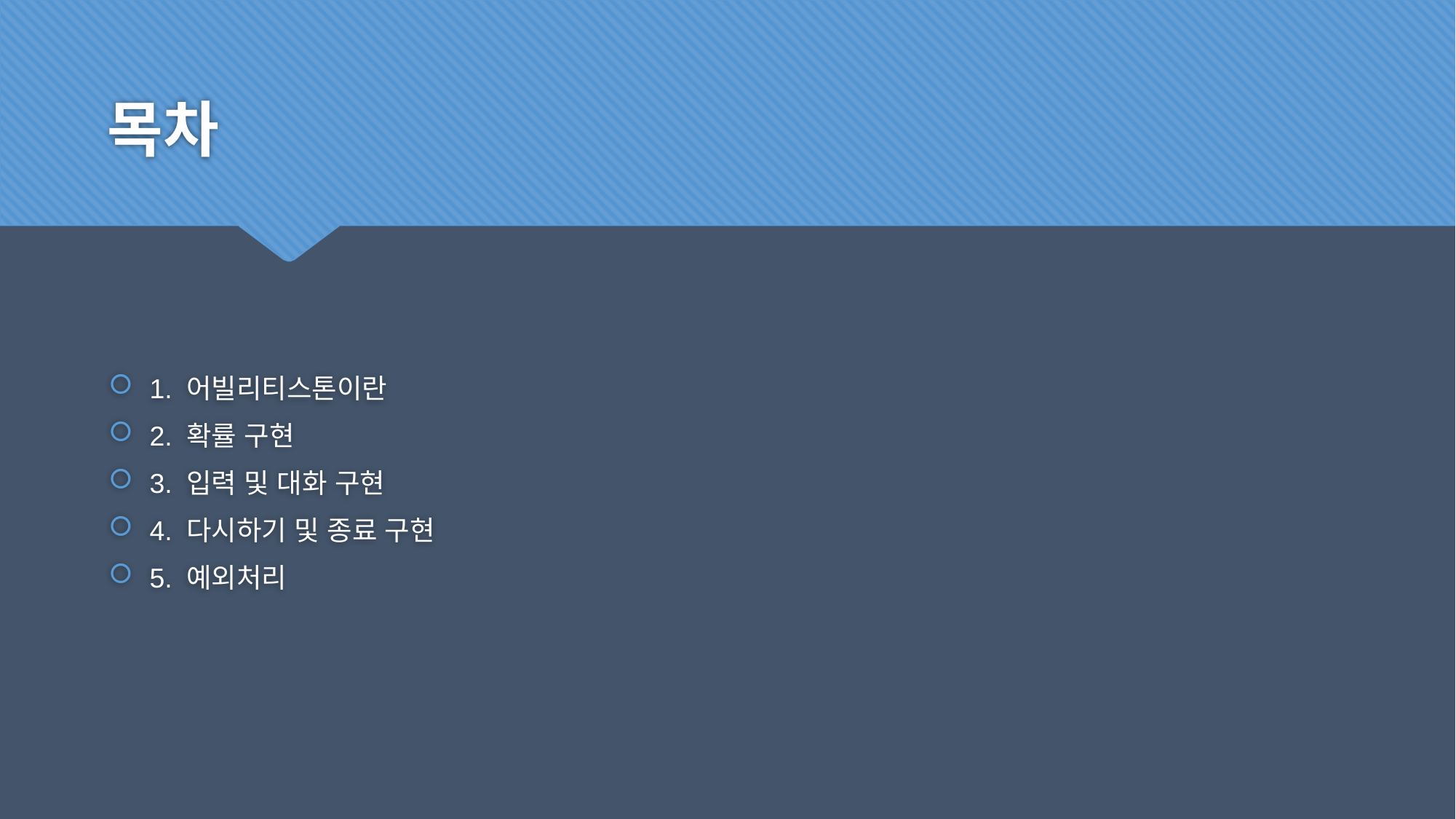

# 목차
1. 어빌리티스톤이란
2. 확률 구현
3. 입력 및 대화 구현
4. 다시하기 및 종료 구현
5. 예외처리